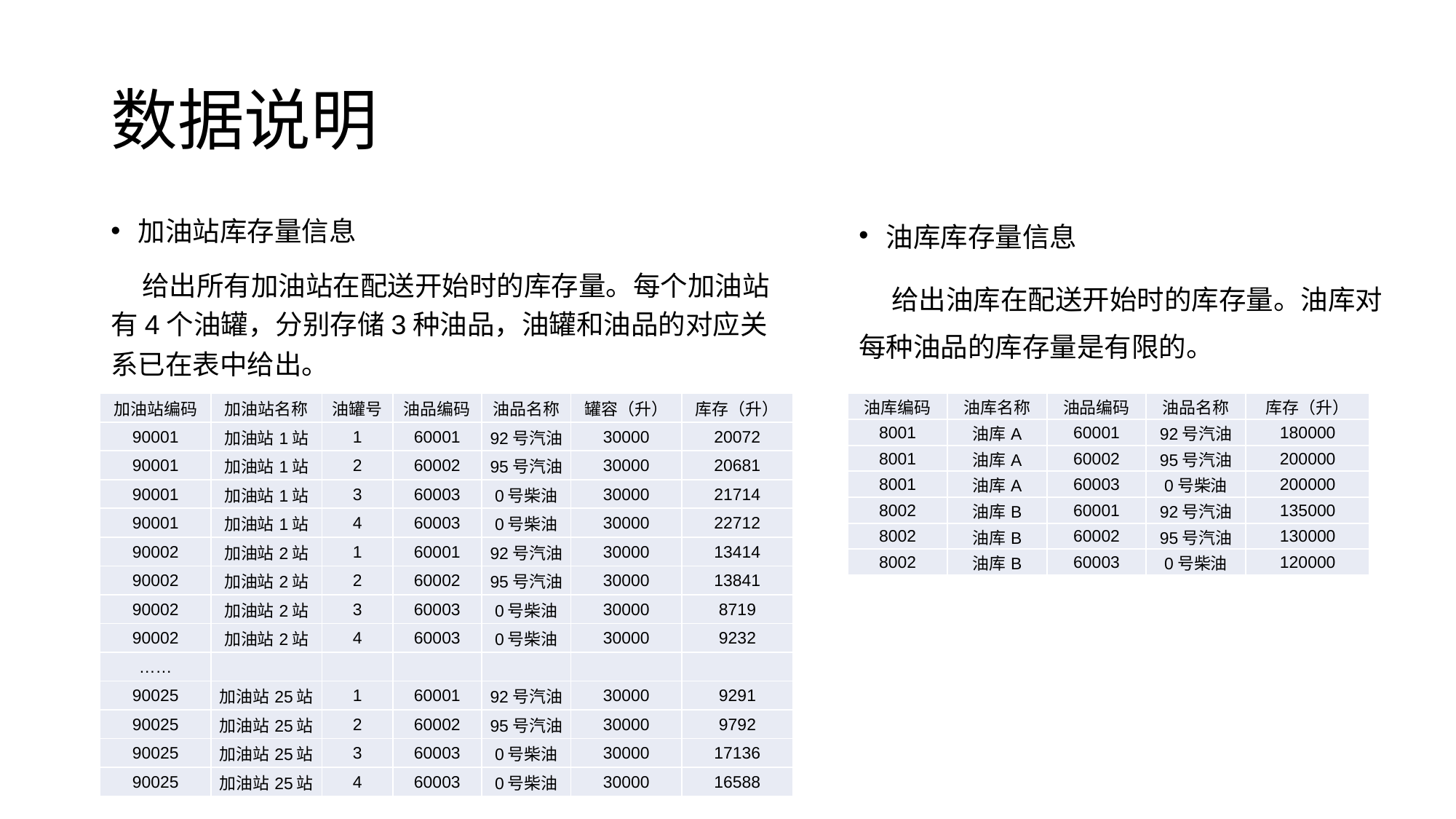

# 数据说明
油库库存量信息
    给出油库在配送开始时的库存量。油库对每种油品的库存量是有限的。
加油站库存量信息
    给出所有加油站在配送开始时的库存量。每个加油站有4个油罐，分别存储3种油品，油罐和油品的对应关系已在表中给出。
| 加油站编码 | 加油站名称 | 油罐号 | 油品编码 | 油品名称 | 罐容（升） | 库存（升） |
| --- | --- | --- | --- | --- | --- | --- |
| 90001 | 加油站1站 | 1 | 60001 | 92号汽油 | 30000 | 20072 |
| 90001 | 加油站1站 | 2 | 60002 | 95号汽油 | 30000 | 20681 |
| 90001 | 加油站1站 | 3 | 60003 | 0号柴油 | 30000 | 21714 |
| 90001 | 加油站1站 | 4 | 60003 | 0号柴油 | 30000 | 22712 |
| 90002 | 加油站2站 | 1 | 60001 | 92号汽油 | 30000 | 13414 |
| 90002 | 加油站2站 | 2 | 60002 | 95号汽油 | 30000 | 13841 |
| 90002 | 加油站2站 | 3 | 60003 | 0号柴油 | 30000 | 8719 |
| 90002 | 加油站2站 | 4 | 60003 | 0号柴油 | 30000 | 9232 |
| …… |  |  |  |  |  |  |
| 90025 | 加油站25站 | 1 | 60001 | 92号汽油 | 30000 | 9291 |
| 90025 | 加油站25站 | 2 | 60002 | 95号汽油 | 30000 | 9792 |
| 90025 | 加油站25站 | 3 | 60003 | 0号柴油 | 30000 | 17136 |
| 90025 | 加油站25站 | 4 | 60003 | 0号柴油 | 30000 | 16588 |
| 油库编码 | 油库名称 | 油品编码 | 油品名称 | 库存（升） |
| --- | --- | --- | --- | --- |
| 8001 | 油库A | 60001 | 92号汽油 | 180000 |
| 8001 | 油库A | 60002 | 95号汽油 | 200000 |
| 8001 | 油库A | 60003 | 0号柴油 | 200000 |
| 8002 | 油库B | 60001 | 92号汽油 | 135000 |
| 8002 | 油库B | 60002 | 95号汽油 | 130000 |
| 8002 | 油库B | 60003 | 0号柴油 | 120000 |